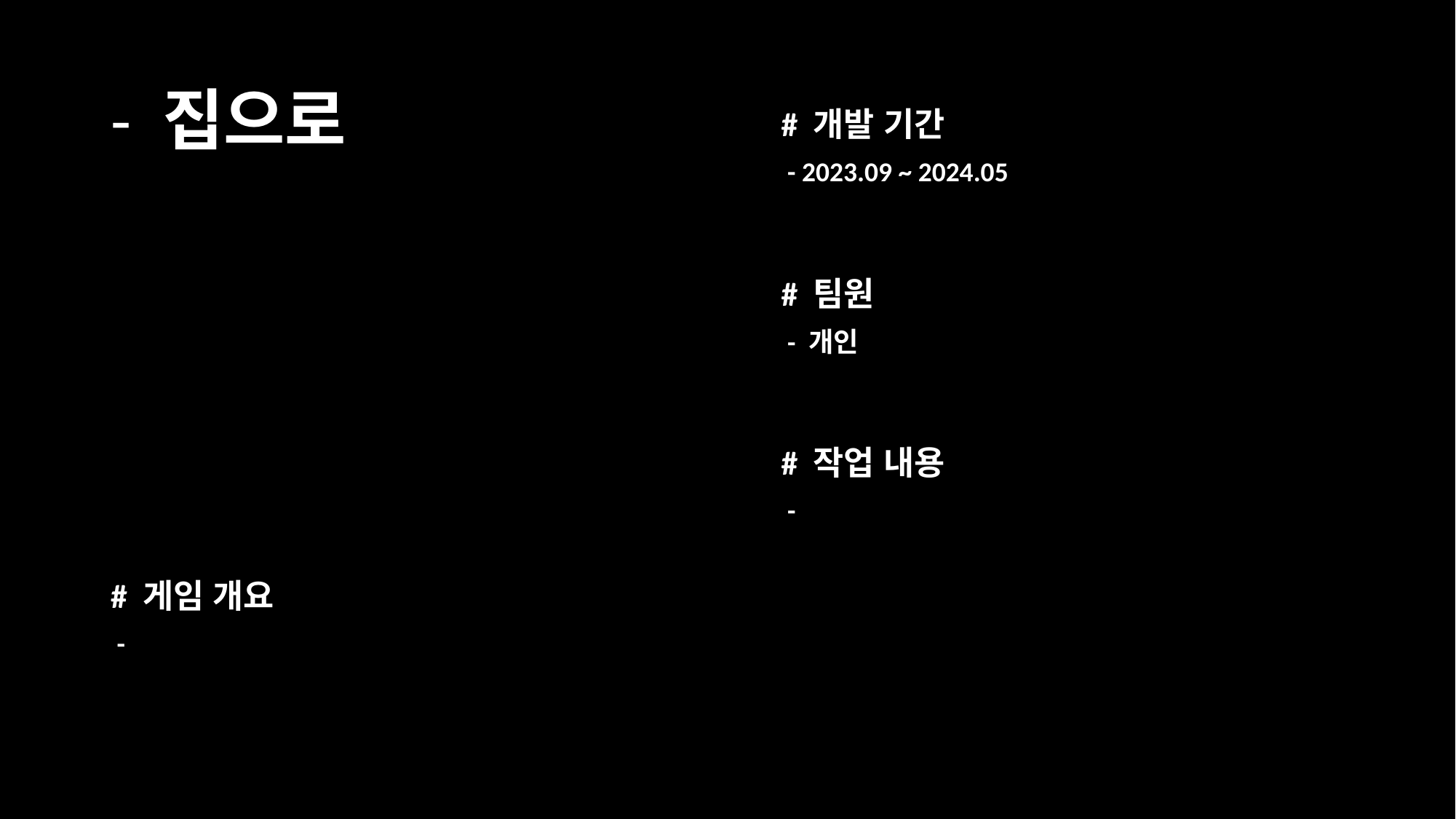

# - 집으로
# 개발 기간
 - 2023.09 ~ 2024.05
# 팀원
 - 개인
# 작업 내용
 -
# 게임 개요
 -